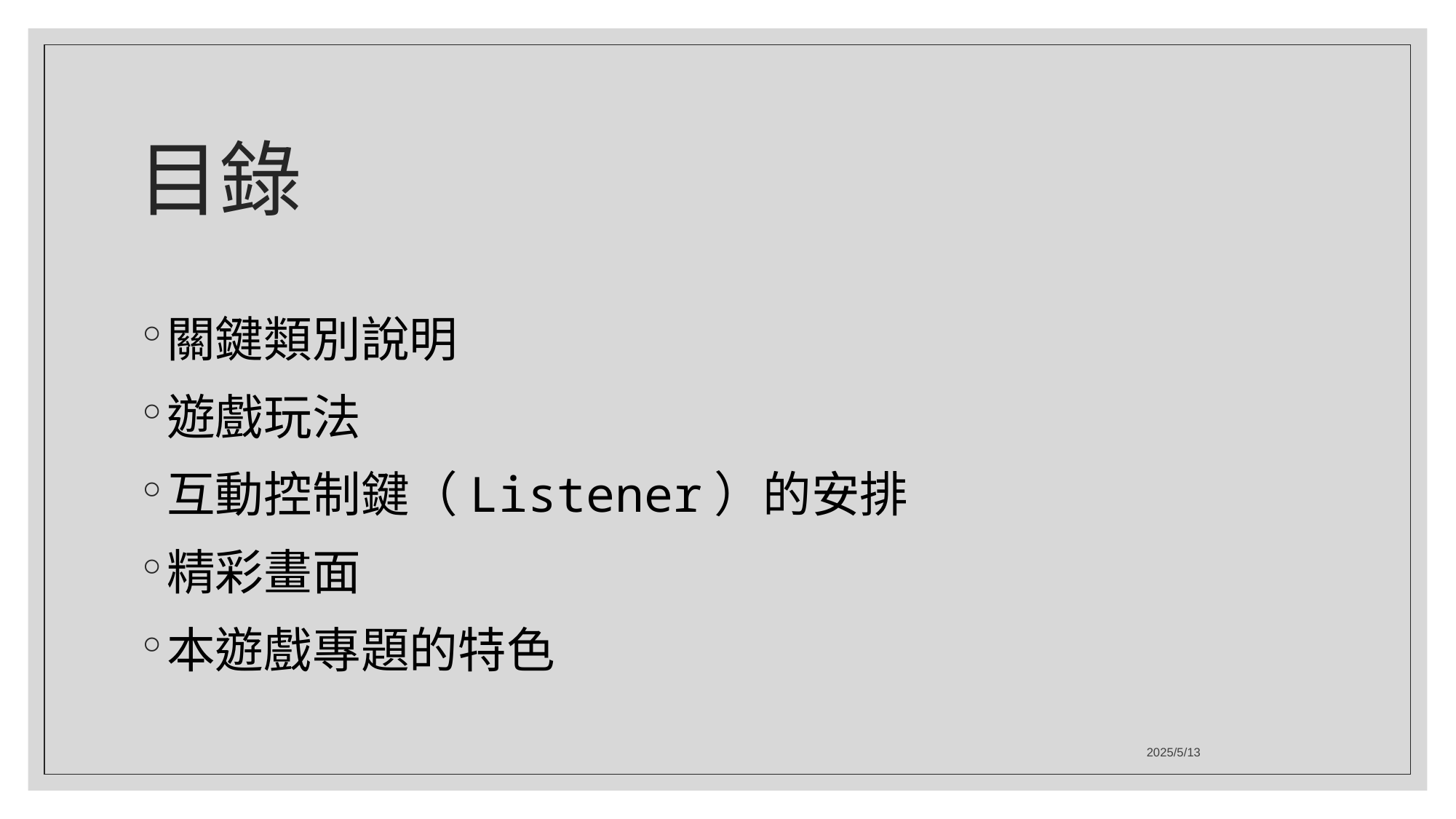

# 目錄
關鍵類別說明
遊戲玩法
互動控制鍵（Listener）的安排
精彩畫面
本遊戲專題的特色

2025/5/13